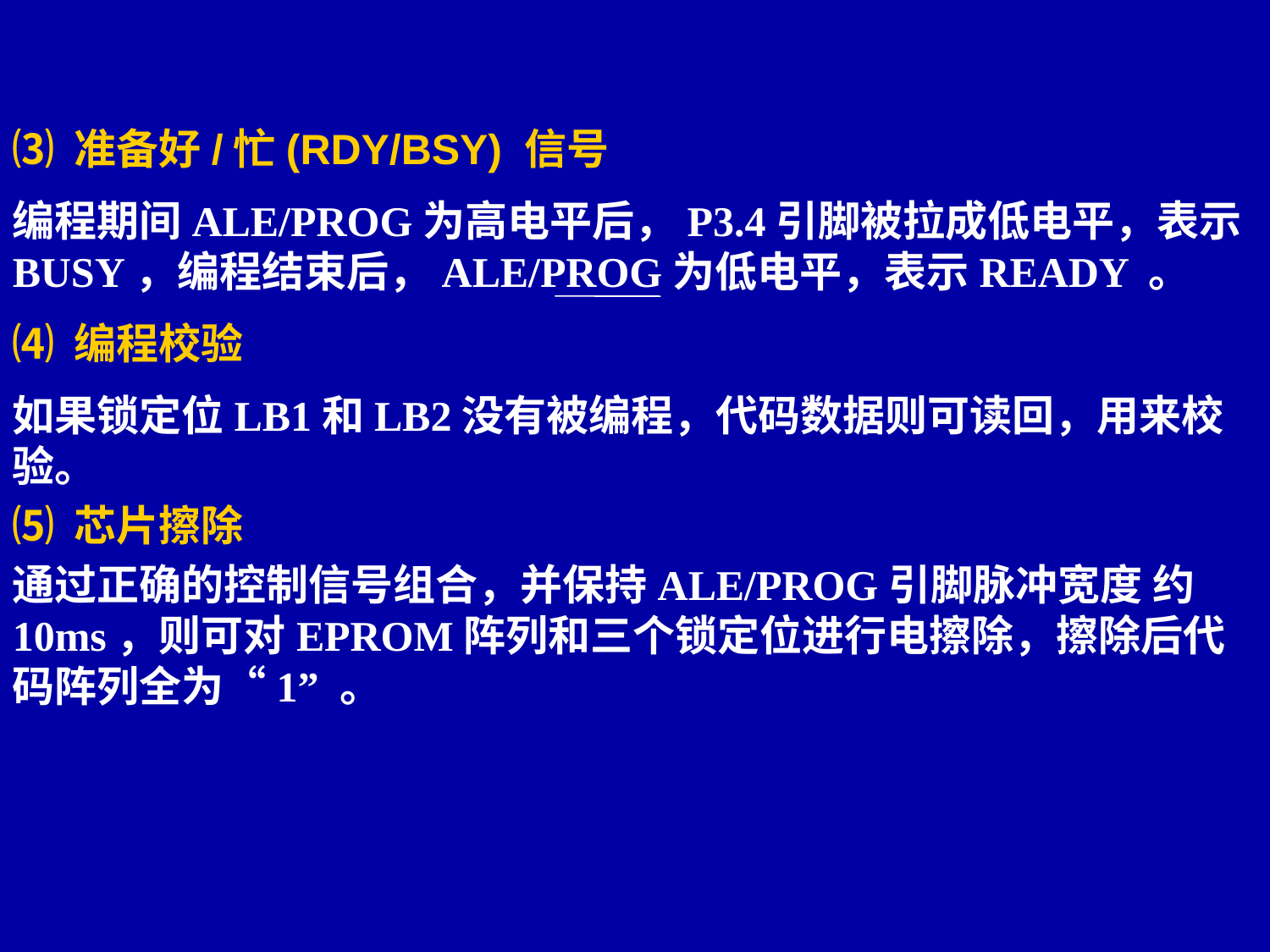

⑶ 准备好/忙(RDY/BSY) 信号
编程期间ALE/PROG为高电平后，P3.4引脚被拉成低电平，表示BUSY，编程结束后，ALE/PROG为低电平，表示READY 。
⑷ 编程校验
如果锁定位LB1和LB2没有被编程，代码数据则可读回，用来校验。
⑸ 芯片擦除
通过正确的控制信号组合，并保持ALE/PROG引脚脉冲宽度 约10ms，则可对EPROM阵列和三个锁定位进行电擦除，擦除后代码阵列全为“1” 。